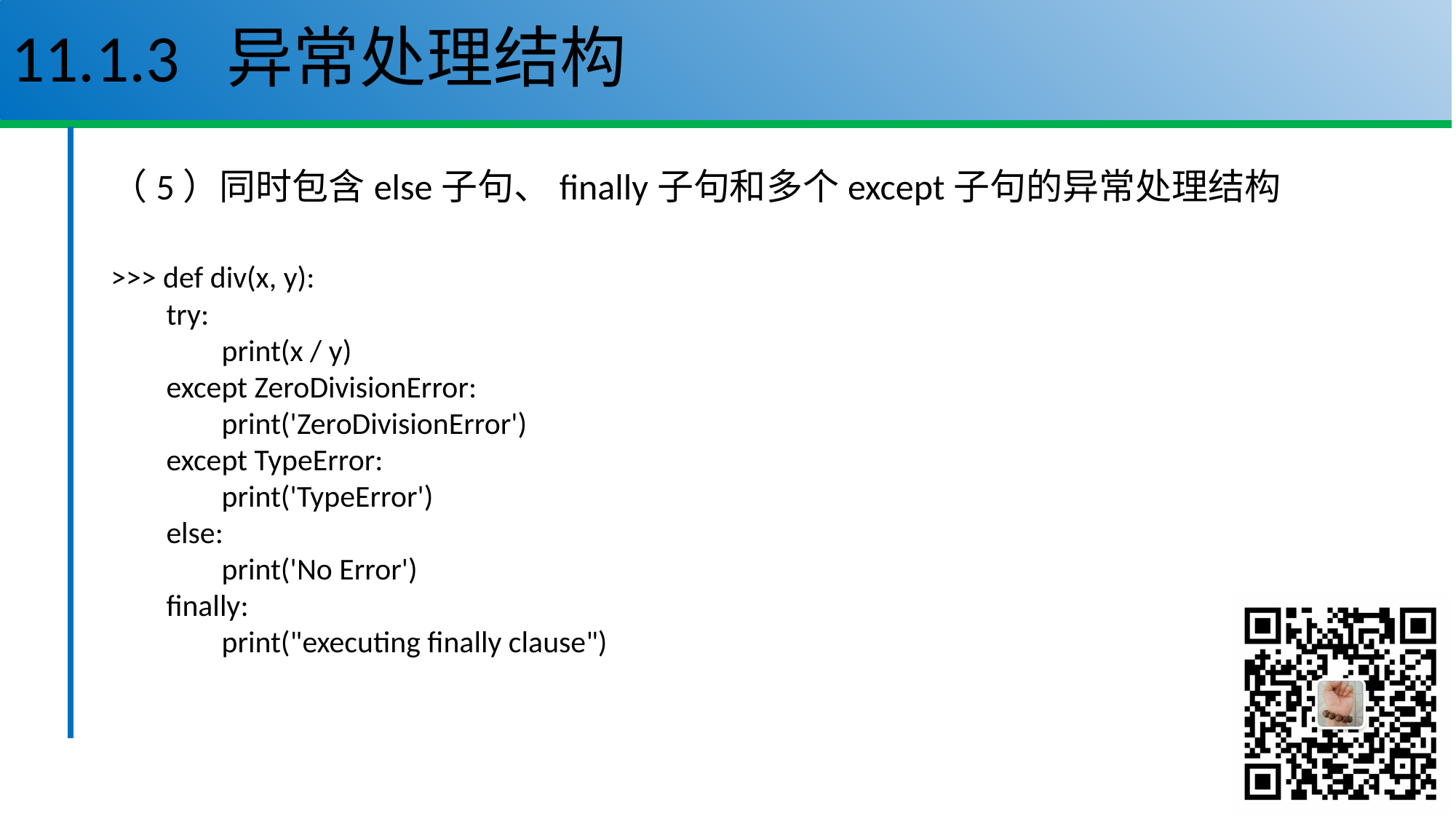

# 11.1.3  异常处理结构
（5）同时包含else子句、finally子句和多个except子句的异常处理结构

>>> def div(x, y):
        try:
                print(x / y)
        except ZeroDivisionError:
                print('ZeroDivisionError')
        except TypeError:
                print('TypeError')
        else:
                print('No Error')
        finally:
                print("executing finally clause")